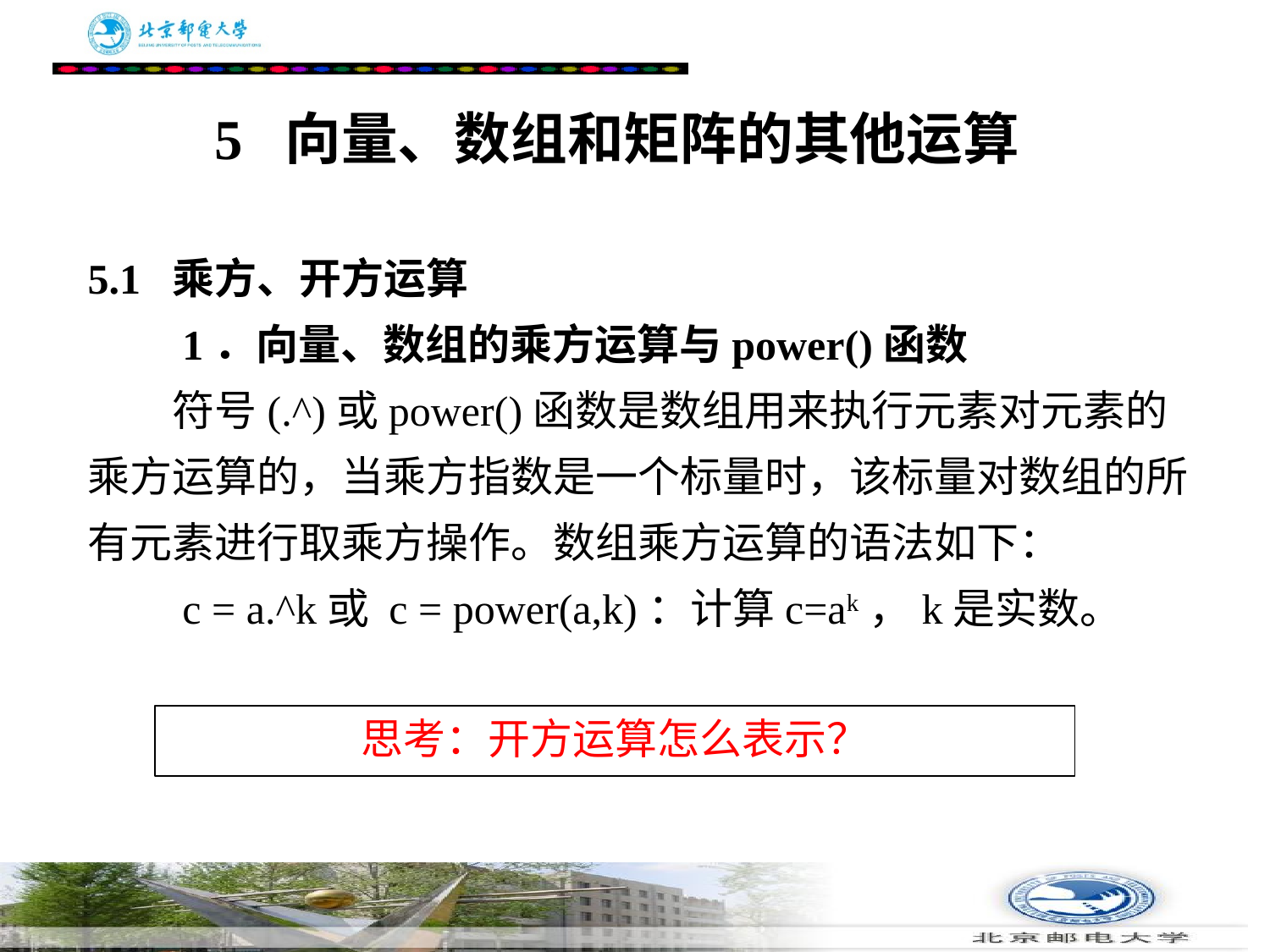

# 5  向量、数组和矩阵的其他运算 5.1  乘方、开方运算 　　1．向量、数组的乘方运算与power()函数 　　符号(.^)或power()函数是数组用来执行元素对元素的乘方运算的，当乘方指数是一个标量时，该标量对数组的所有元素进行取乘方操作。数组乘方运算的语法如下： 　　c = a.^k或 c = power(a,k)：计算c=ak，k是实数。
思考：开方运算怎么表示？